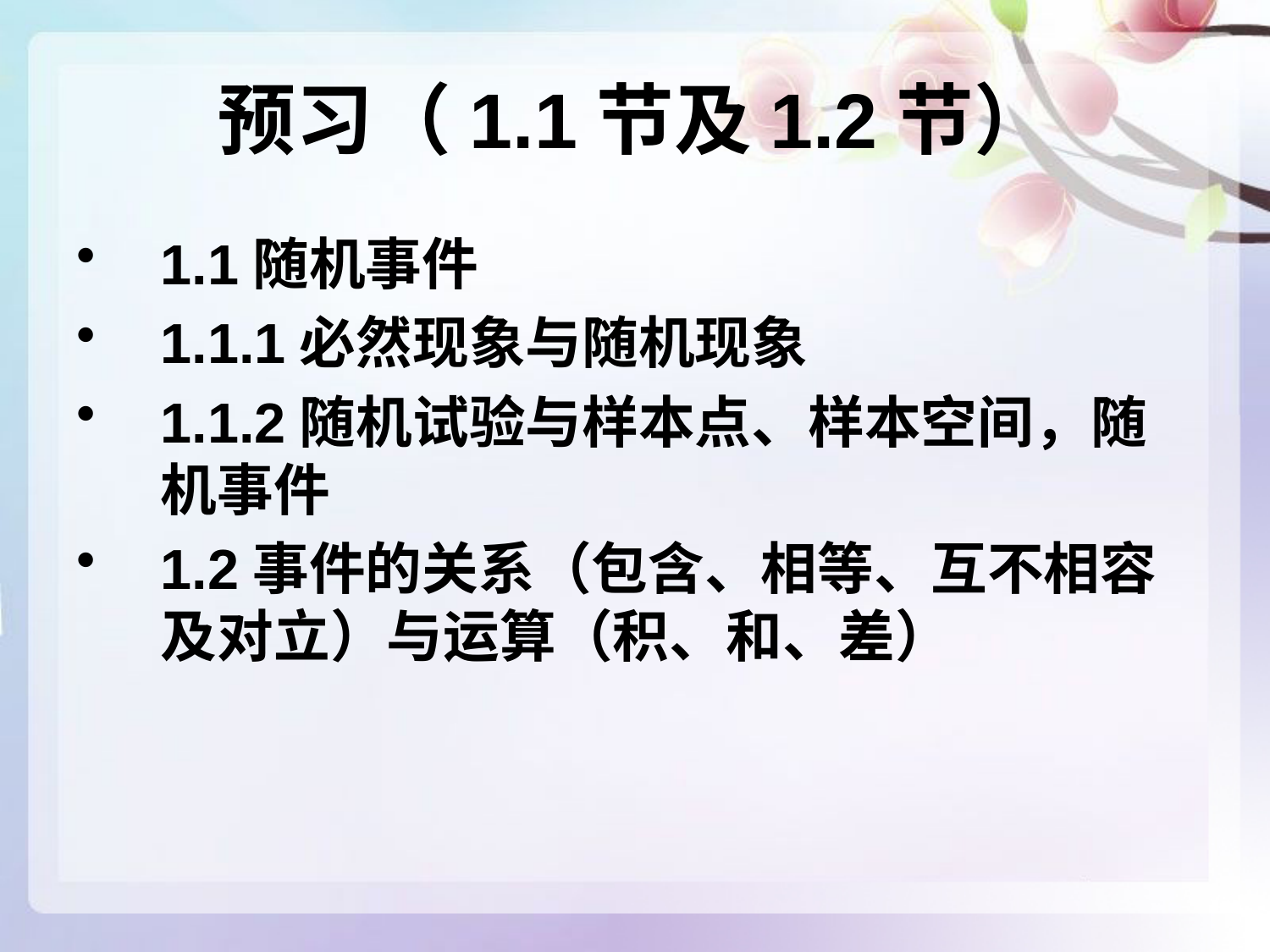

# 预习（1.1节及1.2节）
1.1随机事件
1.1.1必然现象与随机现象
1.1.2随机试验与样本点、样本空间，随机事件
1.2事件的关系（包含、相等、互不相容及对立）与运算（积、和、差）